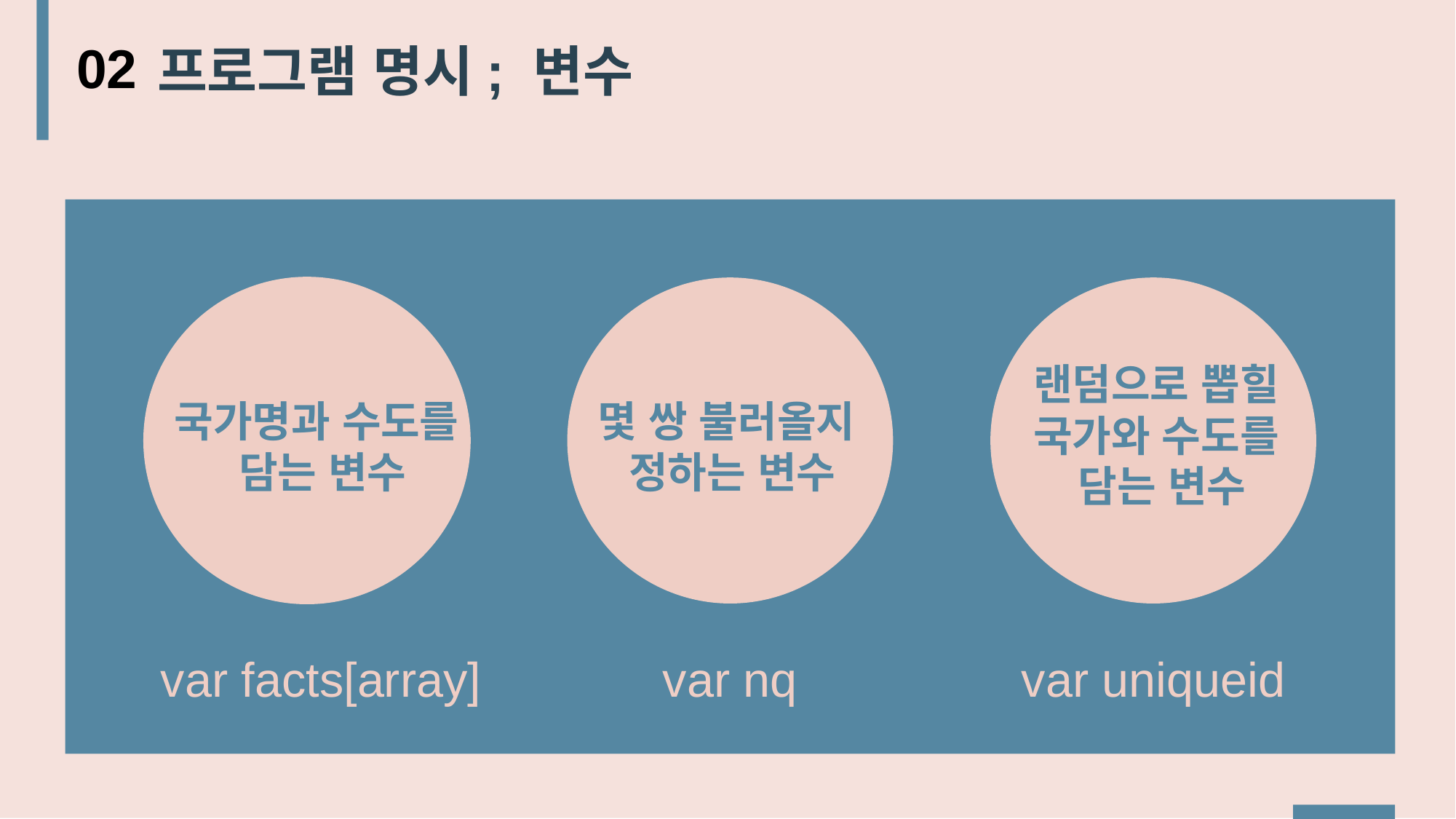

02
프로그램 명시; 변수

랜덤으로 뽑힐
국가와 수도를
담는 변수
국가명과 수도를
담는 변수
몇 쌍 불러올지
정하는 변수
var facts[array]
var uniqueid
var nq